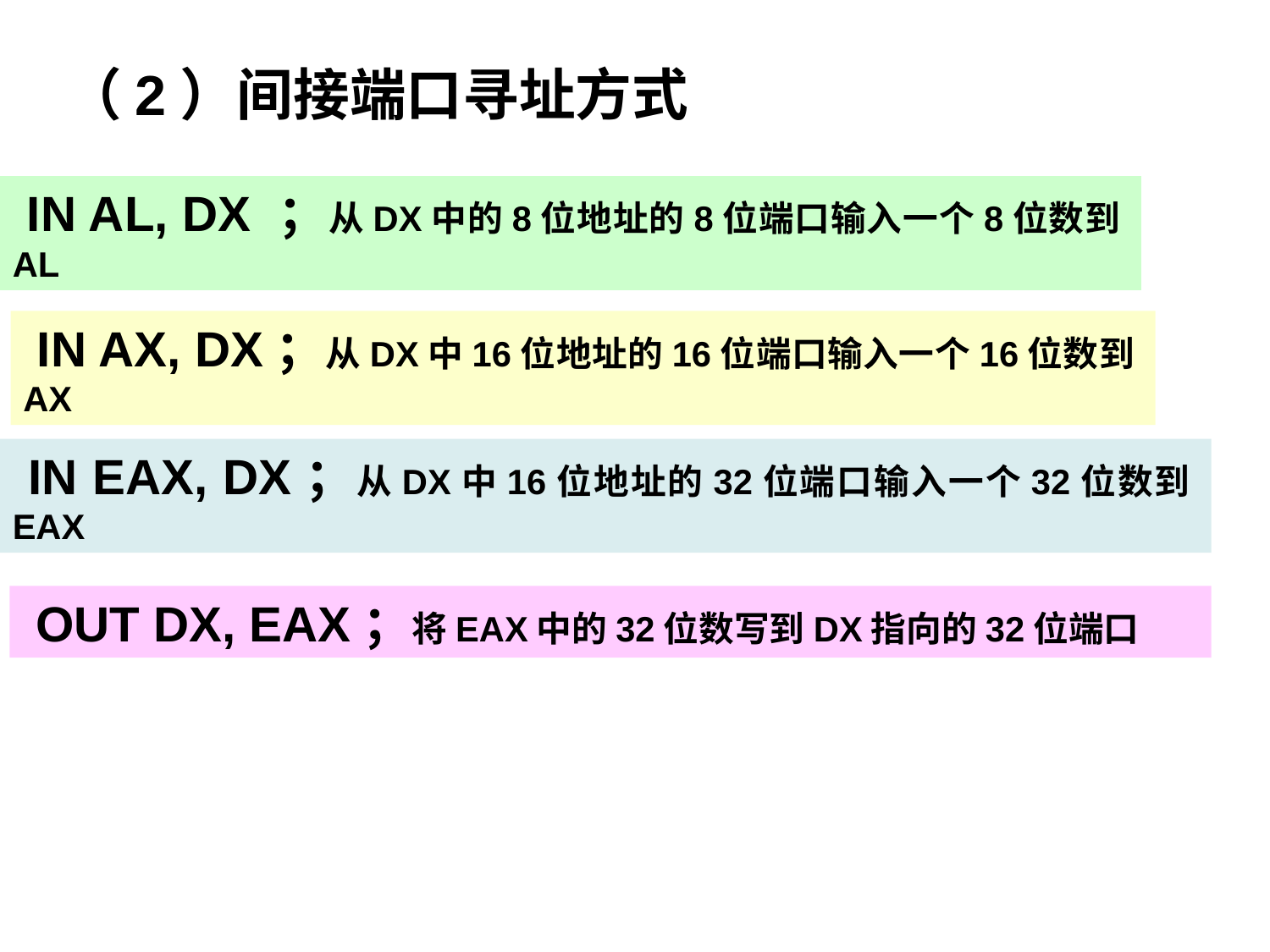

（2）间接端口寻址方式
 IN AL, DX ；从DX中的8位地址的8位端口输入一个8位数到AL
 IN AX, DX；从DX中16位地址的16位端口输入一个16位数到AX
 IN EAX, DX；从DX中16位地址的32位端口输入一个32位数到EAX
 OUT DX, EAX；将EAX中的32位数写到DX指向的32位端口
15